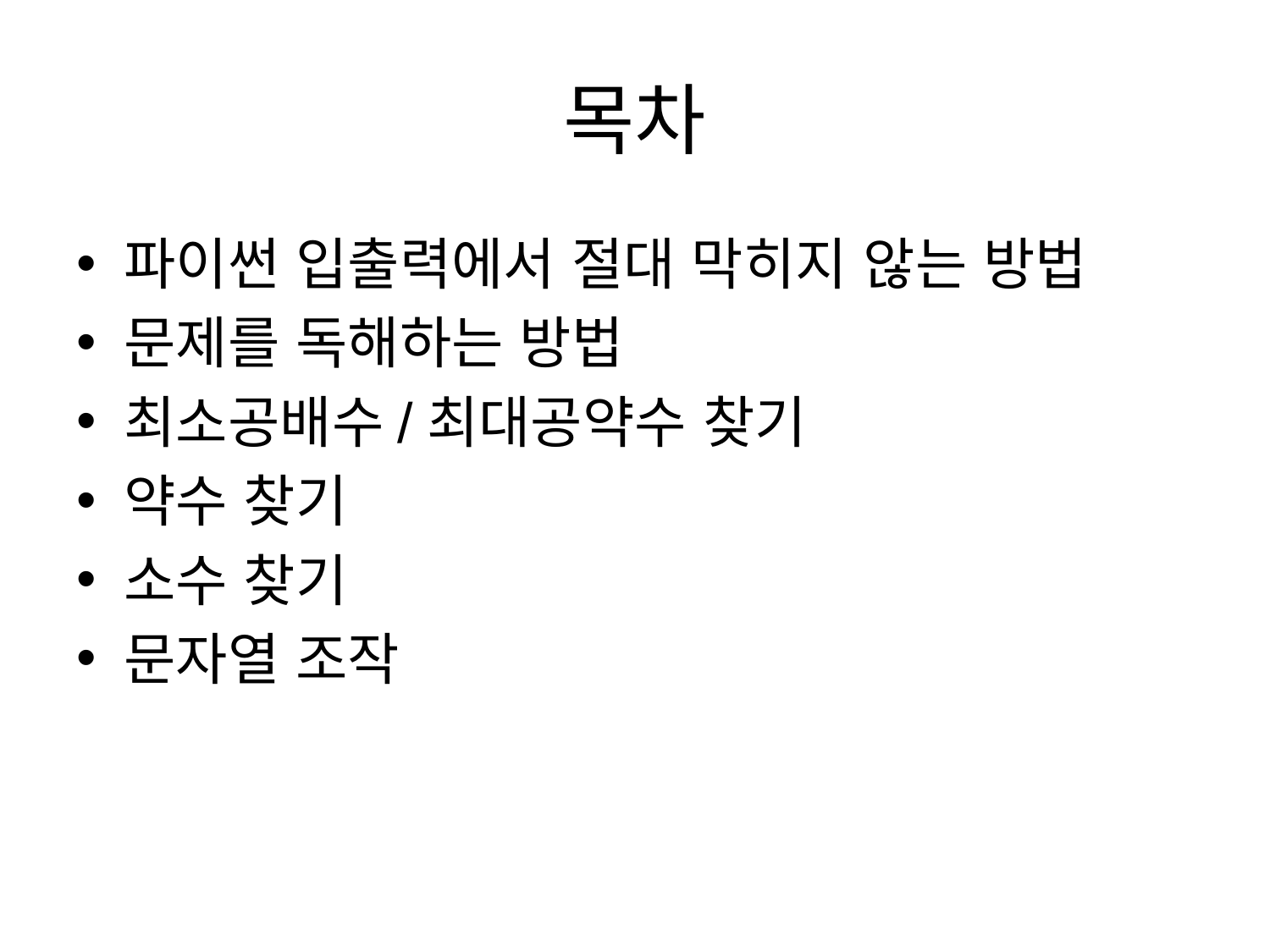

# 목차
파이썬 입출력에서 절대 막히지 않는 방법
문제를 독해하는 방법
최소공배수/최대공약수 찾기
약수 찾기
소수 찾기
문자열 조작